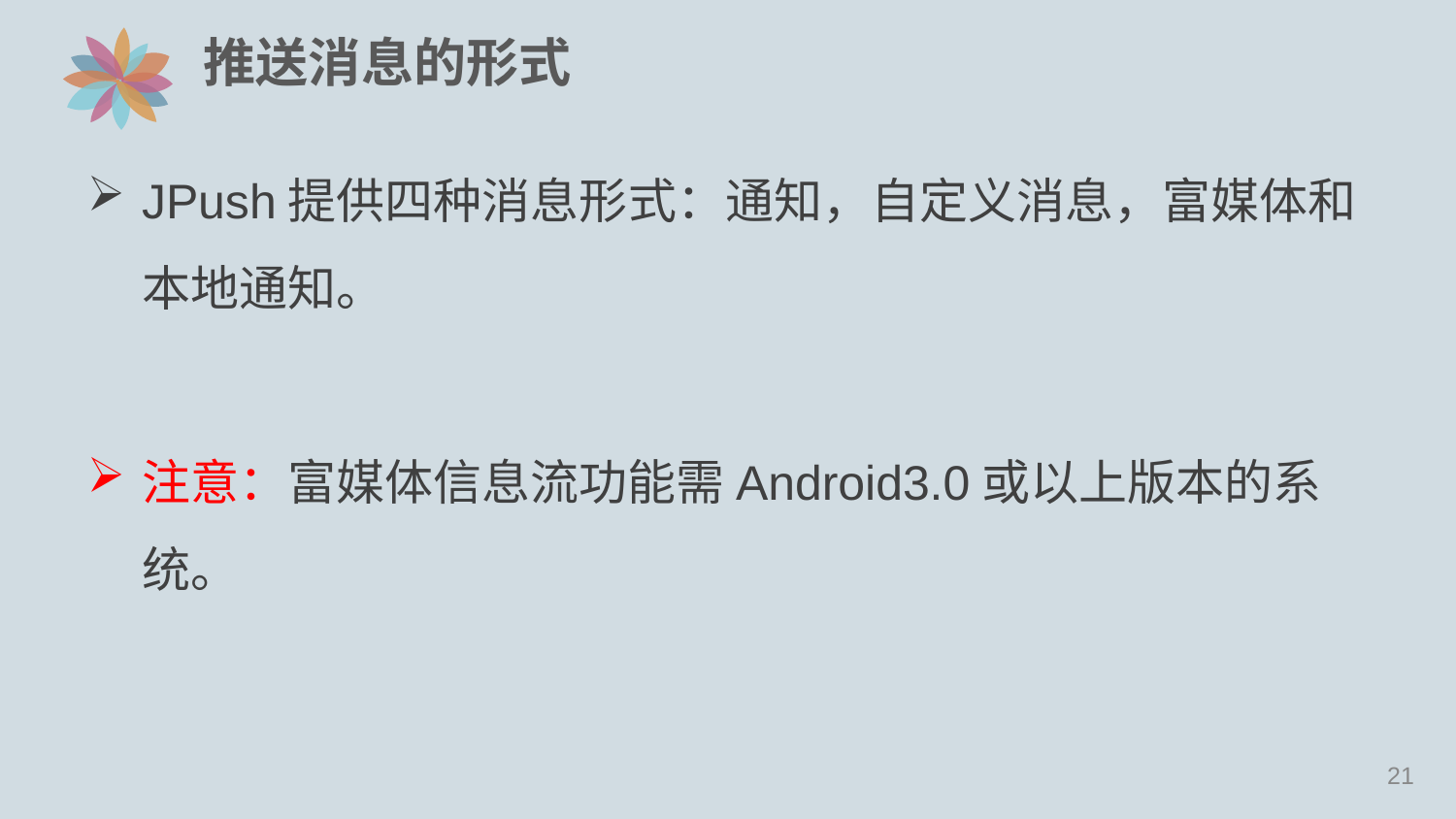

# 推送消息的形式
JPush提供四种消息形式：通知，自定义消息，富媒体和本地通知。

注意：富媒体信息流功能需Android3.0或以上版本的系统。

21